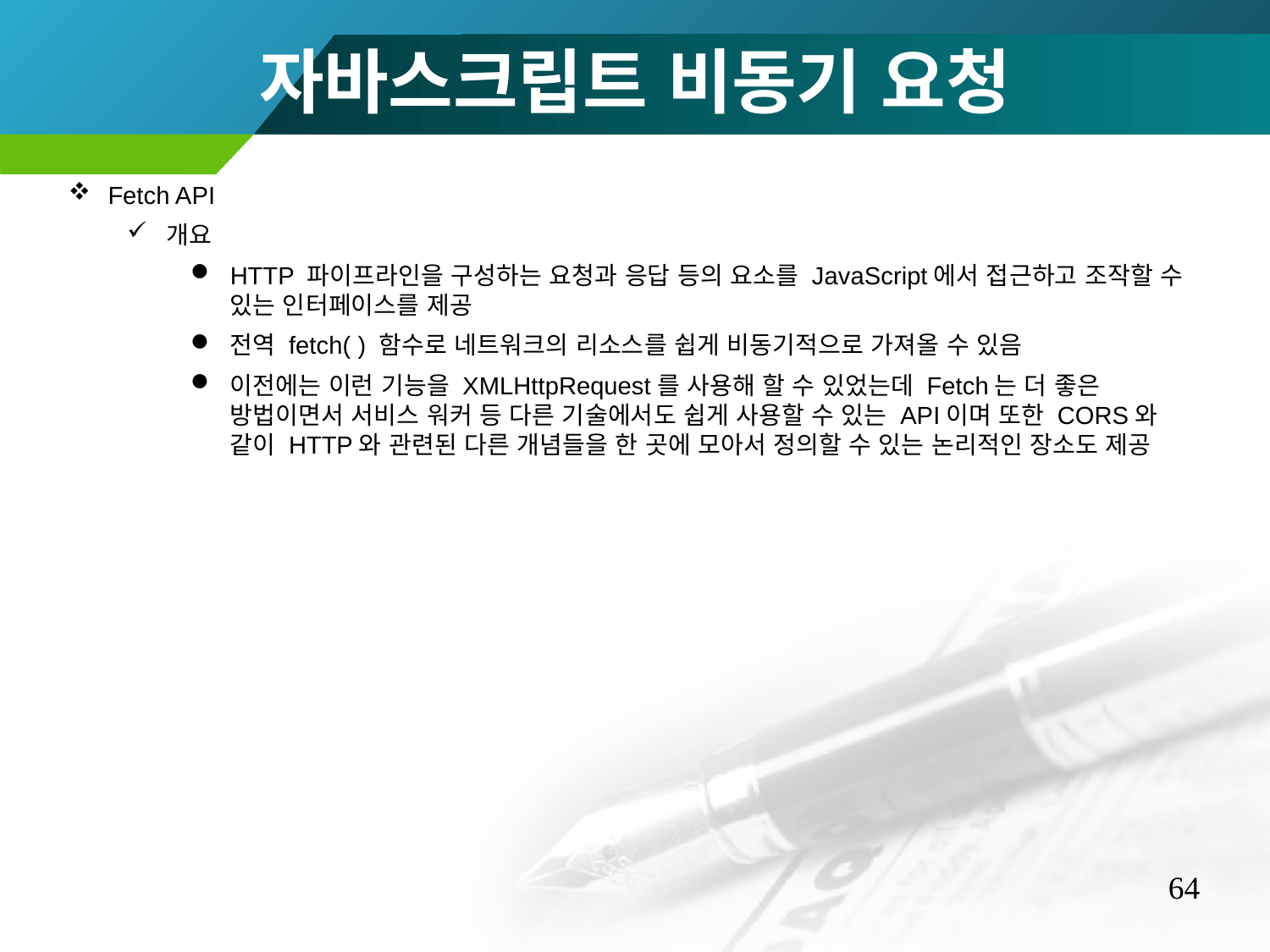

자바스크립트 비동기 요청
Fetch API
개요
HTTP 파이프라인을 구성하는 요청과 응답 등의 요소를 JavaScript에서 접근하고 조작할 수 있는 인터페이스를 제공
전역 fetch( ) 함수로 네트워크의 리소스를 쉽게 비동기적으로 가져올 수 있음
이전에는 이런 기능을 XMLHttpRequest를 사용해 할 수 있었는데 Fetch는 더 좋은 방법이면서 서비스 워커 등 다른 기술에서도 쉽게 사용할 수 있는 API이며 또한 CORS와 같이 HTTP와 관련된 다른 개념들을 한 곳에 모아서 정의할 수 있는 논리적인 장소도 제공

64